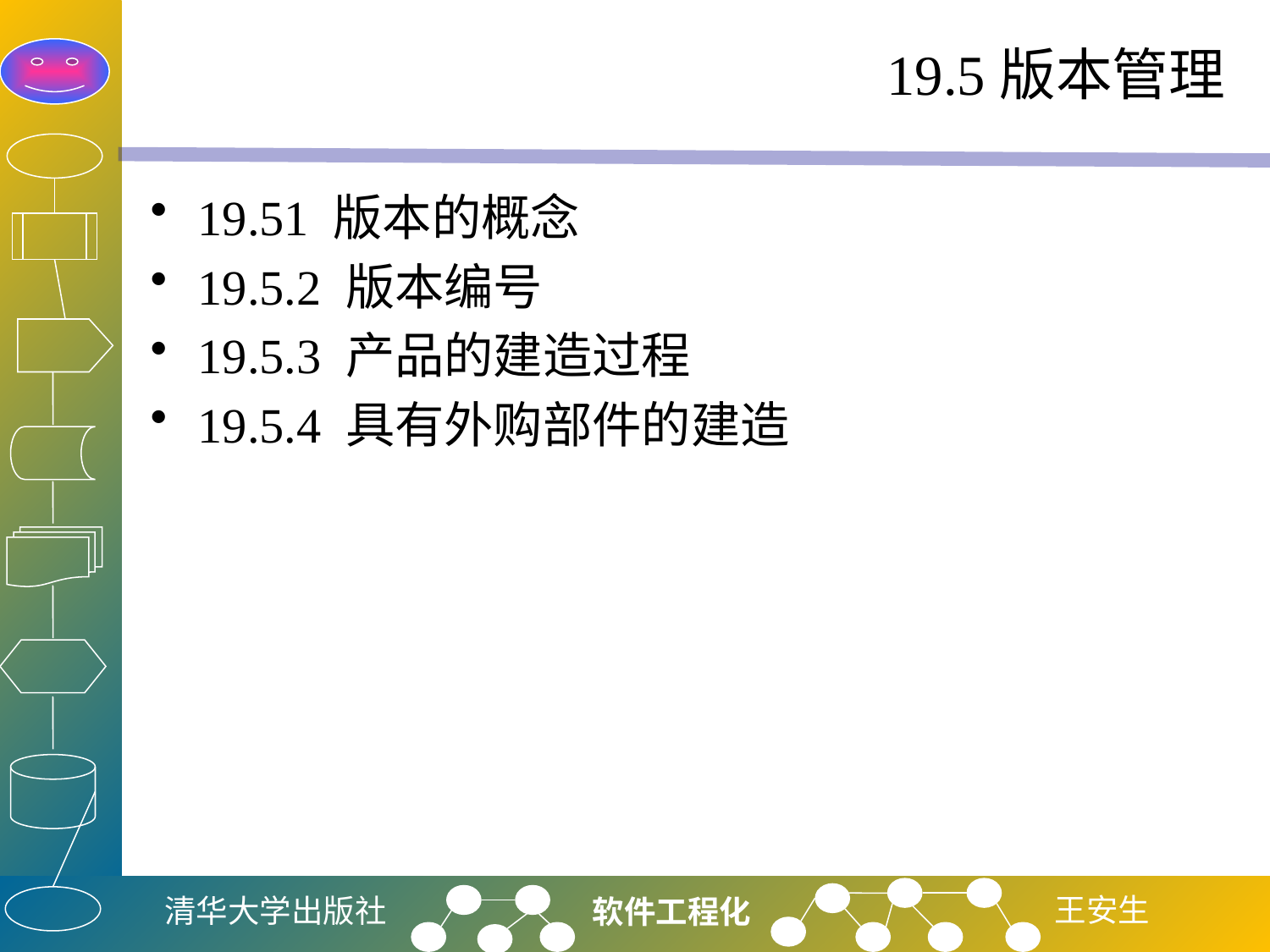

# 19.5版本管理
19.51 版本的概念
19.5.2 版本编号
19.5.3 产品的建造过程
19.5.4 具有外购部件的建造